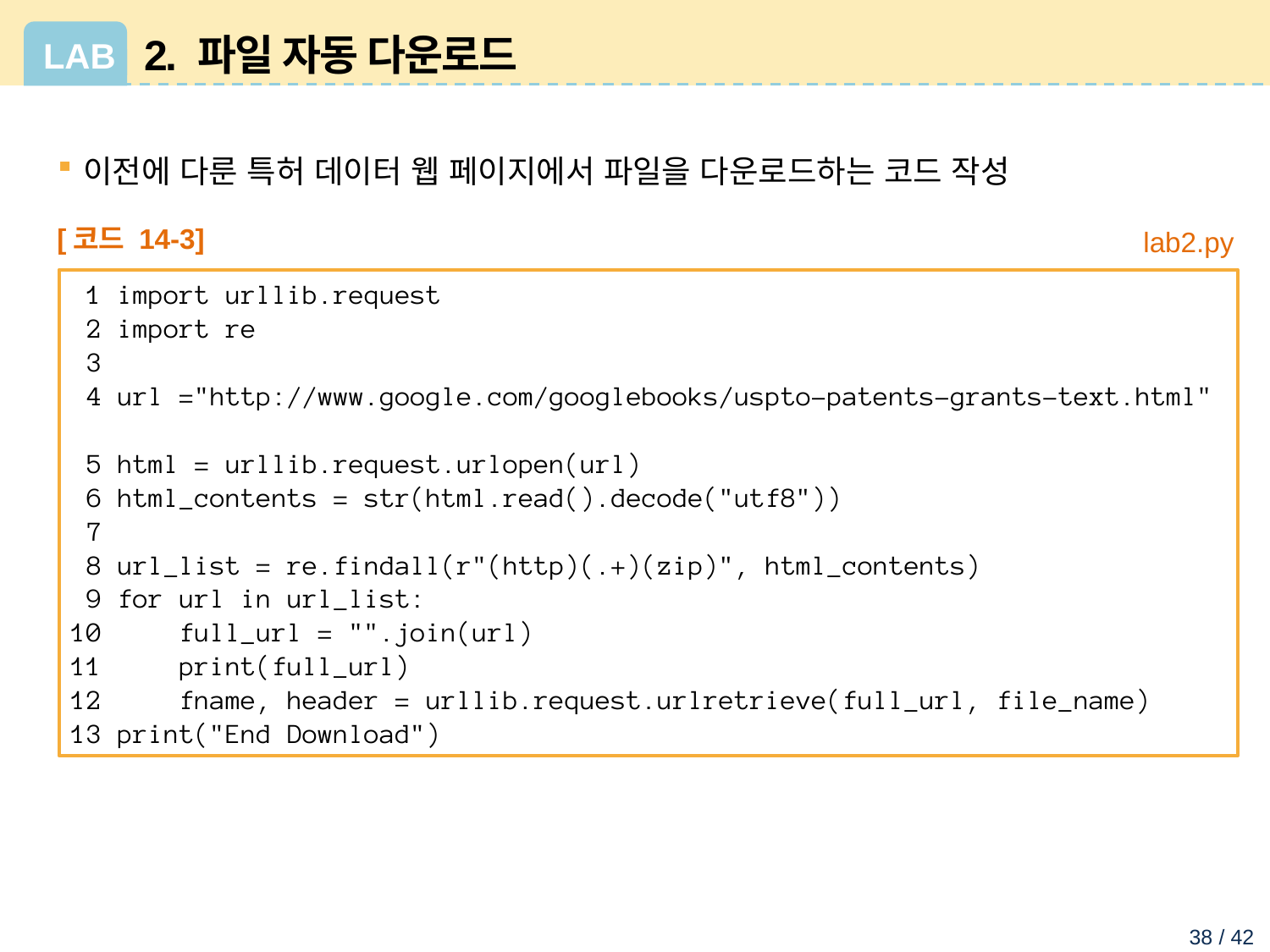

# 2. 파일 자동 다운로드
이전에 다룬 특허 데이터 웹 페이지에서 파일을 다운로드하는 코드 작성
[코드 14-3]
 1 import urllib.request
 2 import re
 3
 4 url ="http://www.google.com/googlebooks/uspto-patents-grants-text.html"
 5 html = urllib.request.urlopen(url)
 6 html_contents = str(html.read().decode("utf8"))
 7
 8 url_list = re.findall(r"(http)(.+)(zip)", html_contents)
 9 for url in url_list:
10     full_url = "".join(url)
11     print(full_url)
12     fname, header = urllib.request.urlretrieve(full_url, file_name)
13 print("End Download")
 lab2.py